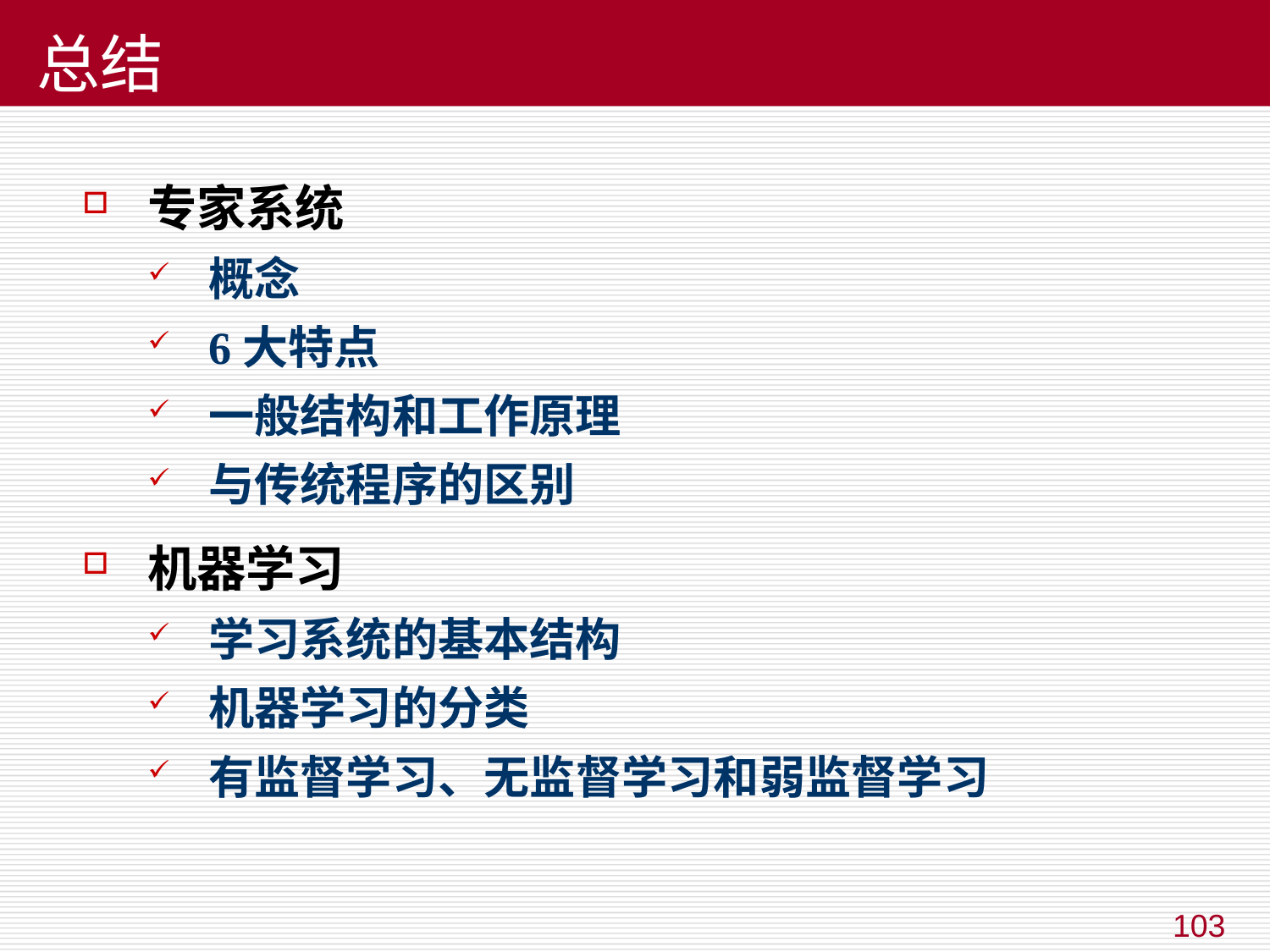

#
总结
专家系统
概念
6大特点
一般结构和工作原理
与传统程序的区别
机器学习
学习系统的基本结构
机器学习的分类
有监督学习、无监督学习和弱监督学习

103